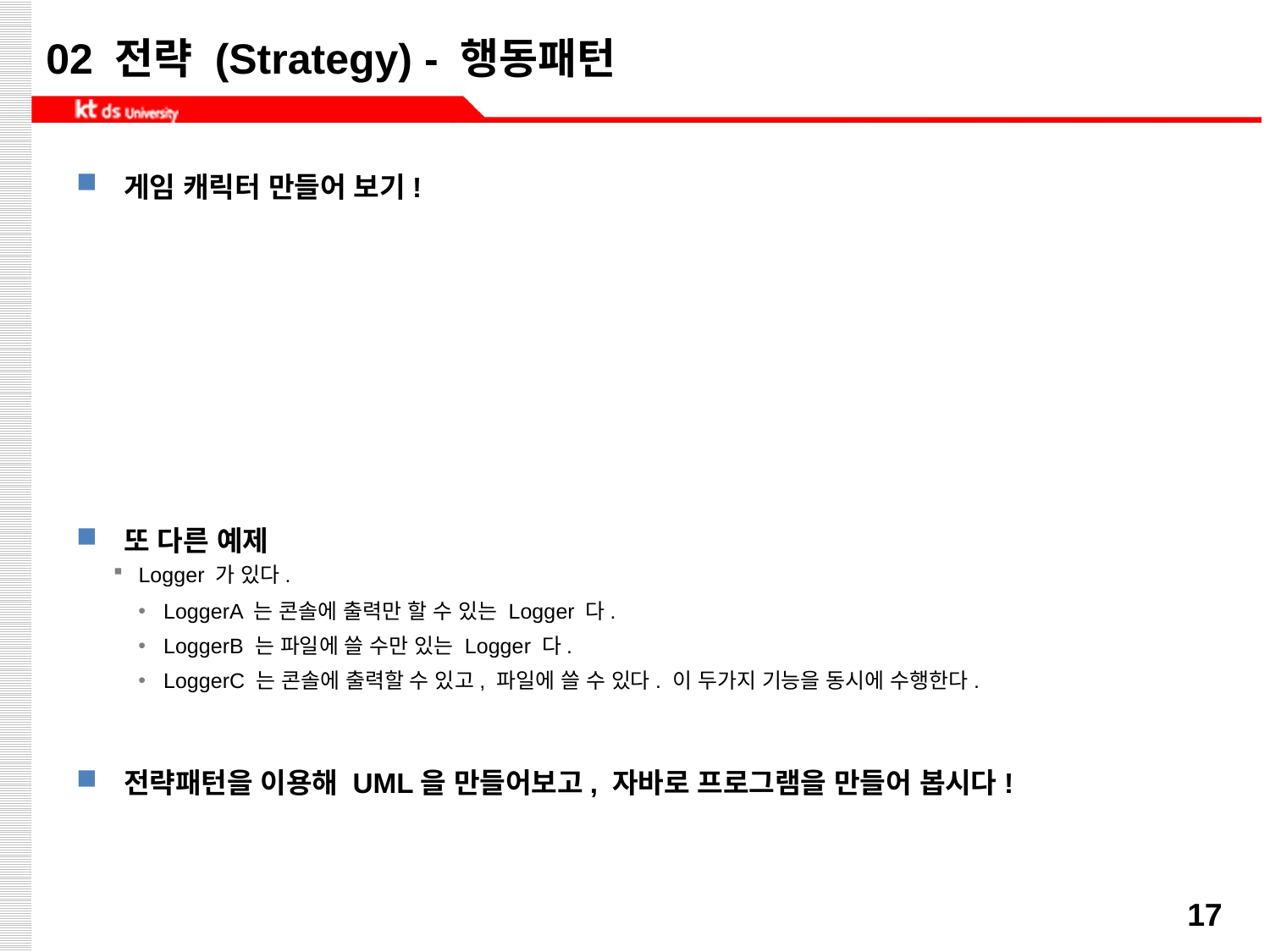

# 02 전략 (Strategy) - 행동패턴
게임 캐릭터 만들어 보기!

또 다른 예제
Logger 가 있다.
LoggerA 는 콘솔에 출력만 할 수 있는 Logger 다.
LoggerB 는 파일에 쓸 수만 있는 Logger 다.
LoggerC 는 콘솔에 출력할 수 있고, 파일에 쓸 수 있다. 이 두가지 기능을 동시에 수행한다.

전략패턴을 이용해 UML을 만들어보고, 자바로 프로그램을 만들어 봅시다!